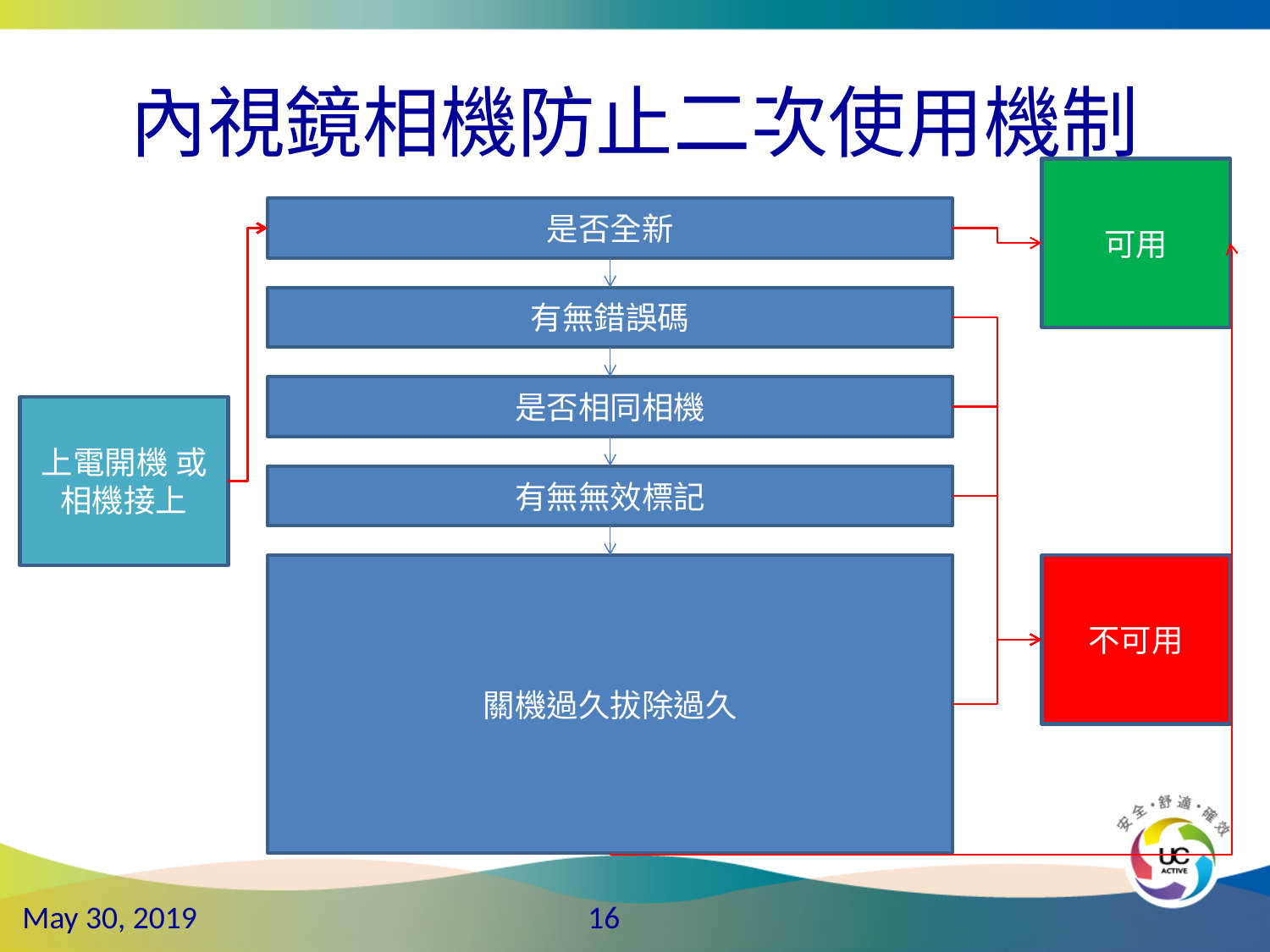

# 內視鏡相機防止二次使用機制
可用
是否全新
有無錯誤碼
是否相同相機
上電開機 或相機接上
有無無效標記
關機過久拔除過久
不可用